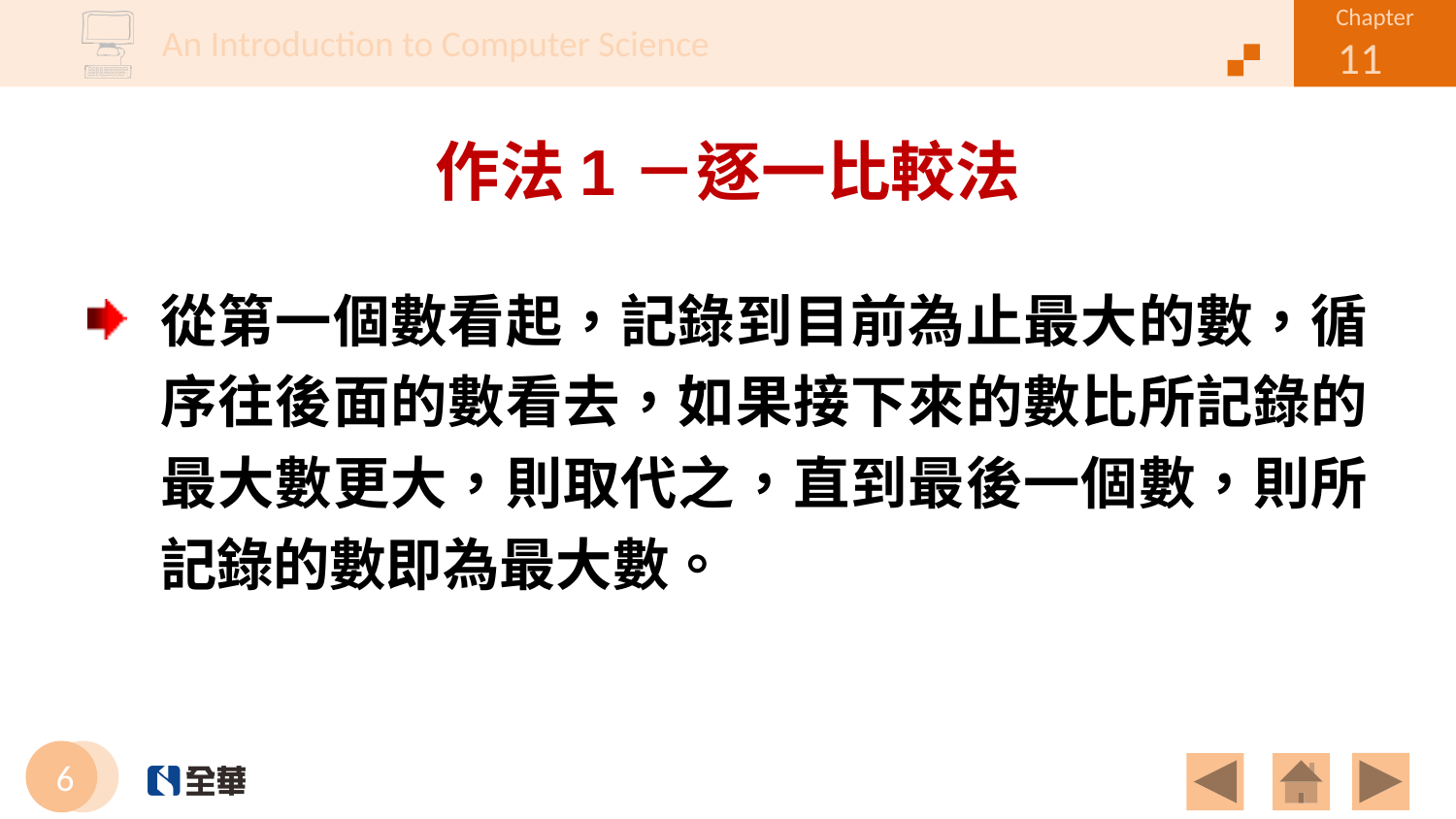

# 作法1－逐一比較法
從第一個數看起，記錄到目前為止最大的數，循序往後面的數看去，如果接下來的數比所記錄的最大數更大，則取代之，直到最後一個數，則所記錄的數即為最大數。